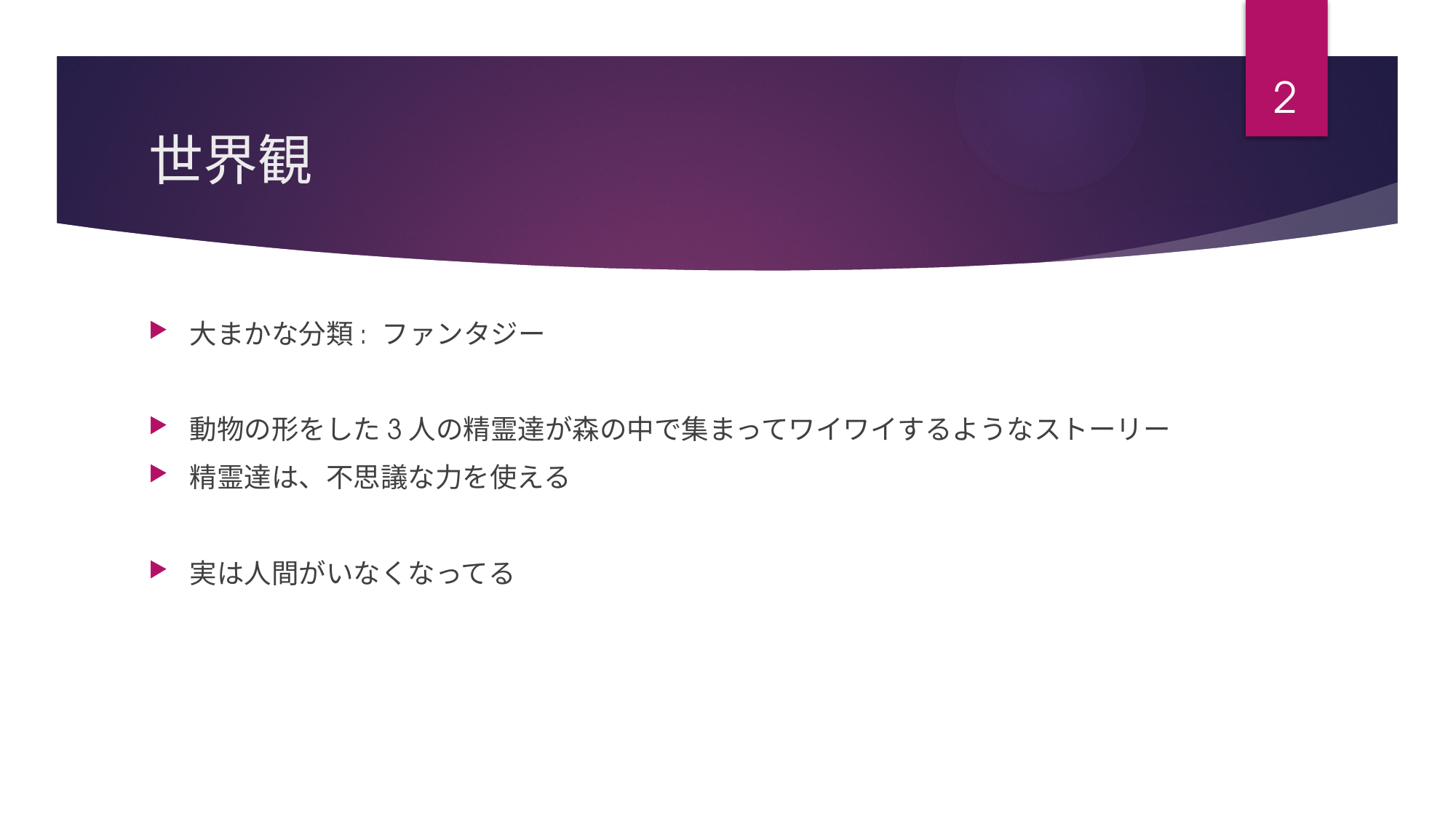

2
# 世界観
大まかな分類: ファンタジー

動物の形をした3人の精霊達が森の中で集まってワイワイするようなストーリー
精霊達は、不思議な力を使える

実は人間がいなくなってる